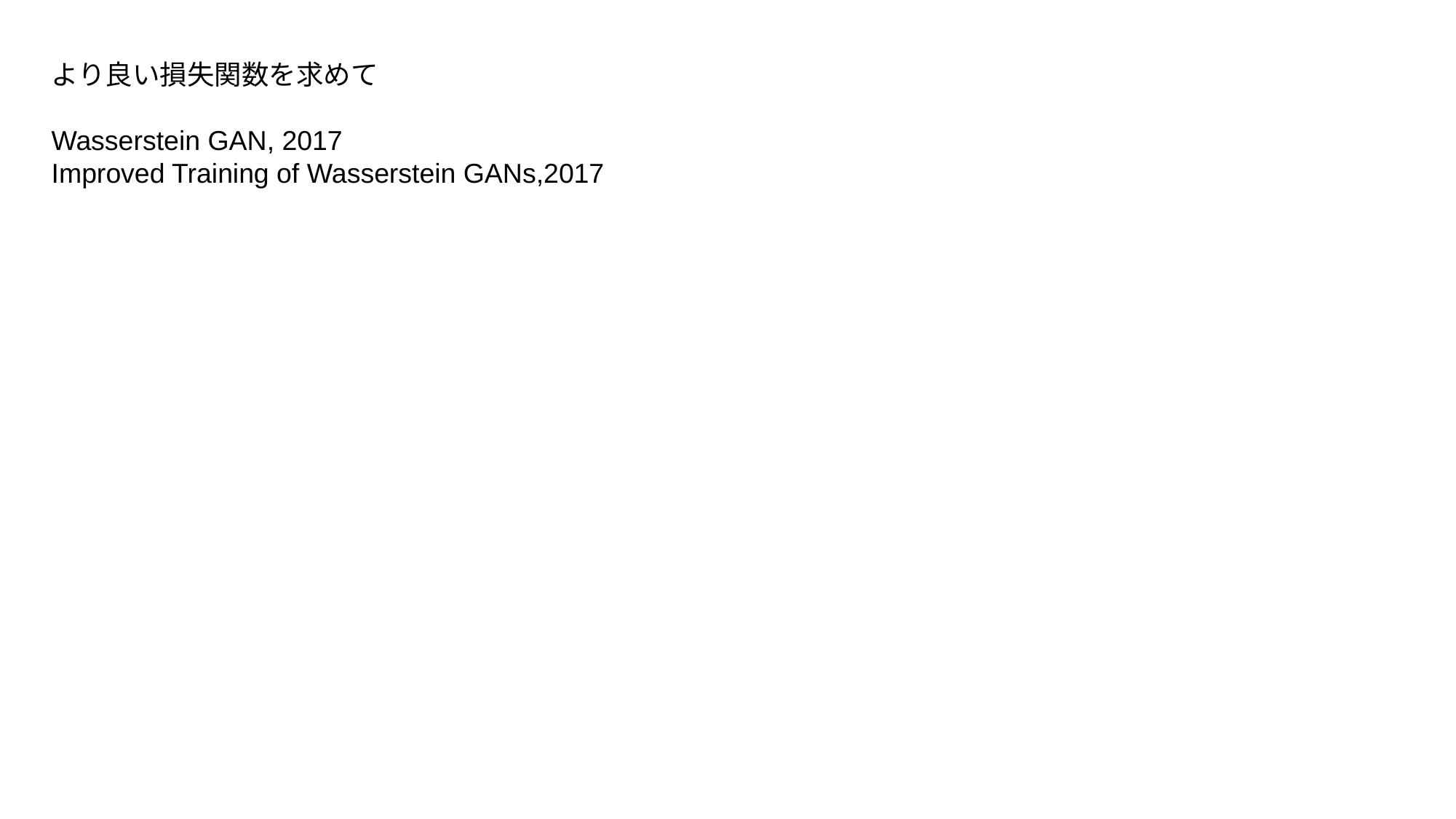

より良い損失関数を求めて

Wasserstein GAN, 2017
Improved Training of Wasserstein GANs,2017